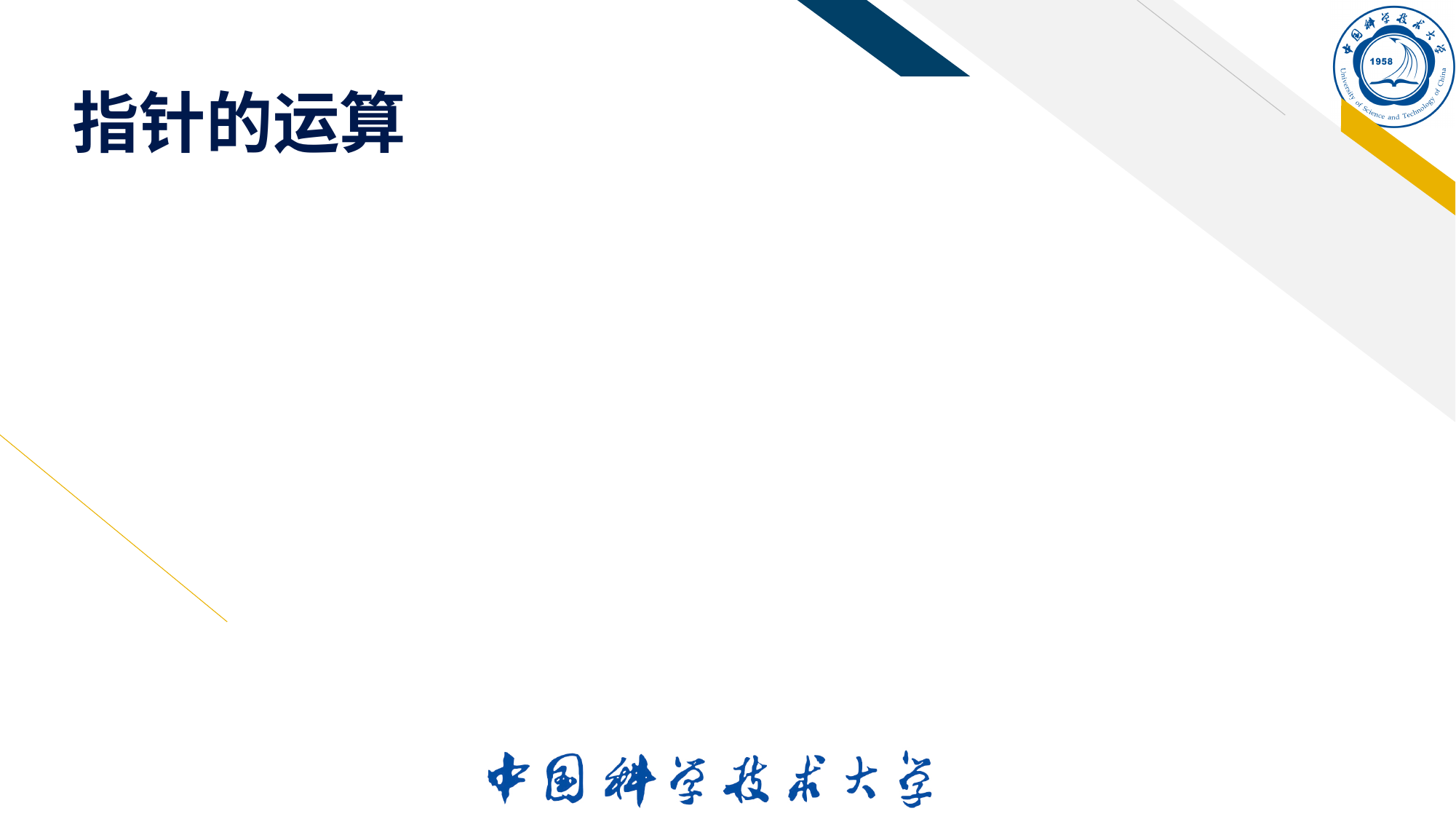

# 指针的运算
运算类型
算术运算：加、减、自增、自减
关系运算：所有关系运算
赋值运算：一般赋值、加赋值、减赋值

上述运算在一定约束条件下才有意义